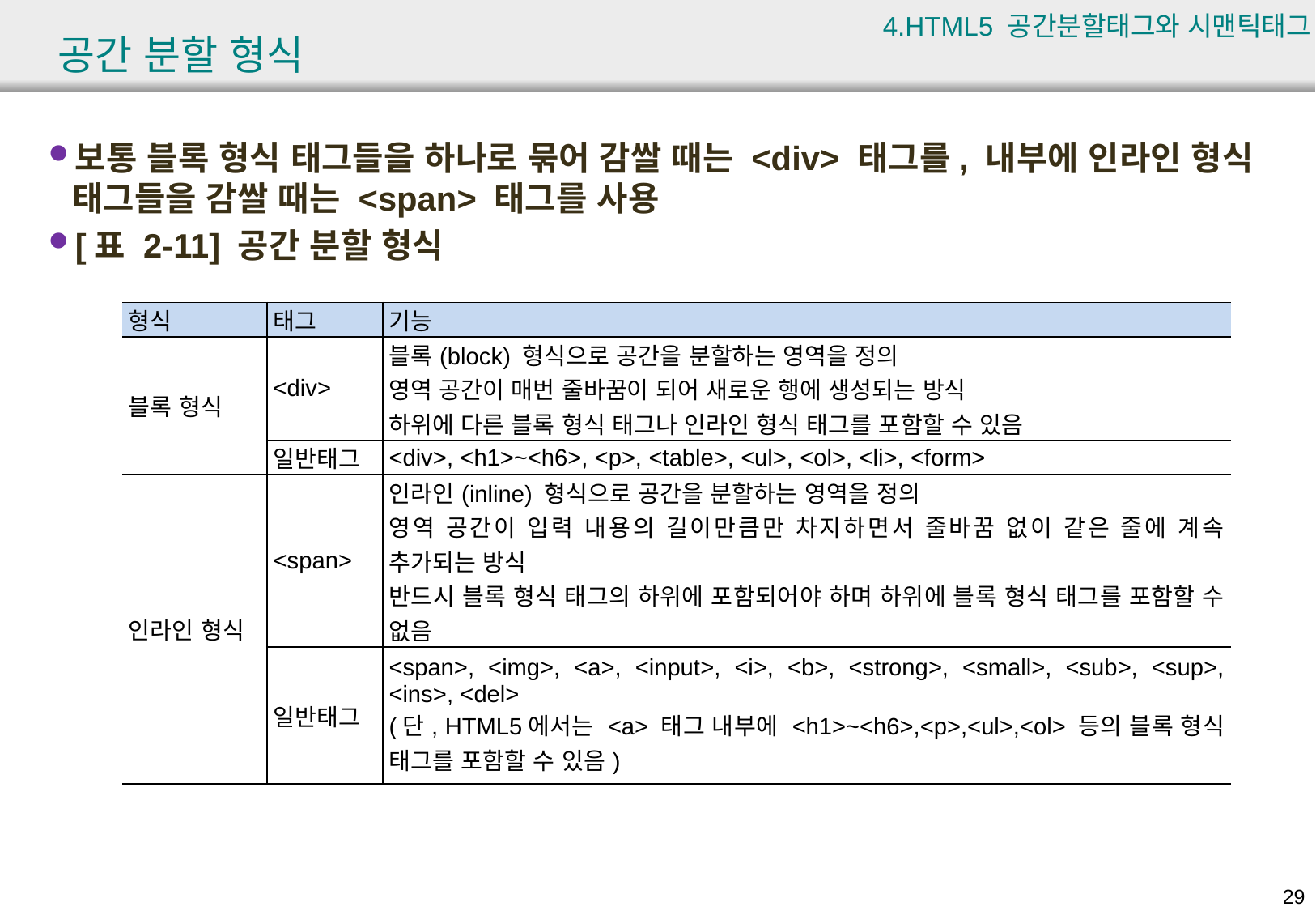

4.HTML5 공간분할태그와 시맨틱태그 p.70
# 공간 분할 형식
보통 블록 형식 태그들을 하나로 묶어 감쌀 때는 <div> 태그를, 내부에 인라인 형식 태그들을 감쌀 때는 <span> 태그를 사용
[표 2-11] 공간 분할 형식

| 형식 | 태그 | 기능 |
| --- | --- | --- |
| 블록 형식 | <div> | 블록(block) 형식으로 공간을 분할하는 영역을 정의 영역 공간이 매번 줄바꿈이 되어 새로운 행에 생성되는 방식 하위에 다른 블록 형식 태그나 인라인 형식 태그를 포함할 수 있음 |
|  | 일반태그 | <div>, <h1>~<h6>, <p>, <table>, <ul>, <ol>, <li>, <form> |
| 인라인 형식 | <span> | 인라인(inline) 형식으로 공간을 분할하는 영역을 정의 영역 공간이 입력 내용의 길이만큼만 차지하면서 줄바꿈 없이 같은 줄에 계속 추가되는 방식 반드시 블록 형식 태그의 하위에 포함되어야 하며 하위에 블록 형식 태그를 포함할 수 없음 |
|  | 일반태그 | <span>, <img>, <a>, <input>, <i>, <b>, <strong>, <small>, <sub>, <sup>, <ins>, <del> (단, HTML5에서는 <a> 태그 내부에 <h1>~<h6>,<p>,<ul>,<ol> 등의 블록 형식 태그를 포함할 수 있음) |